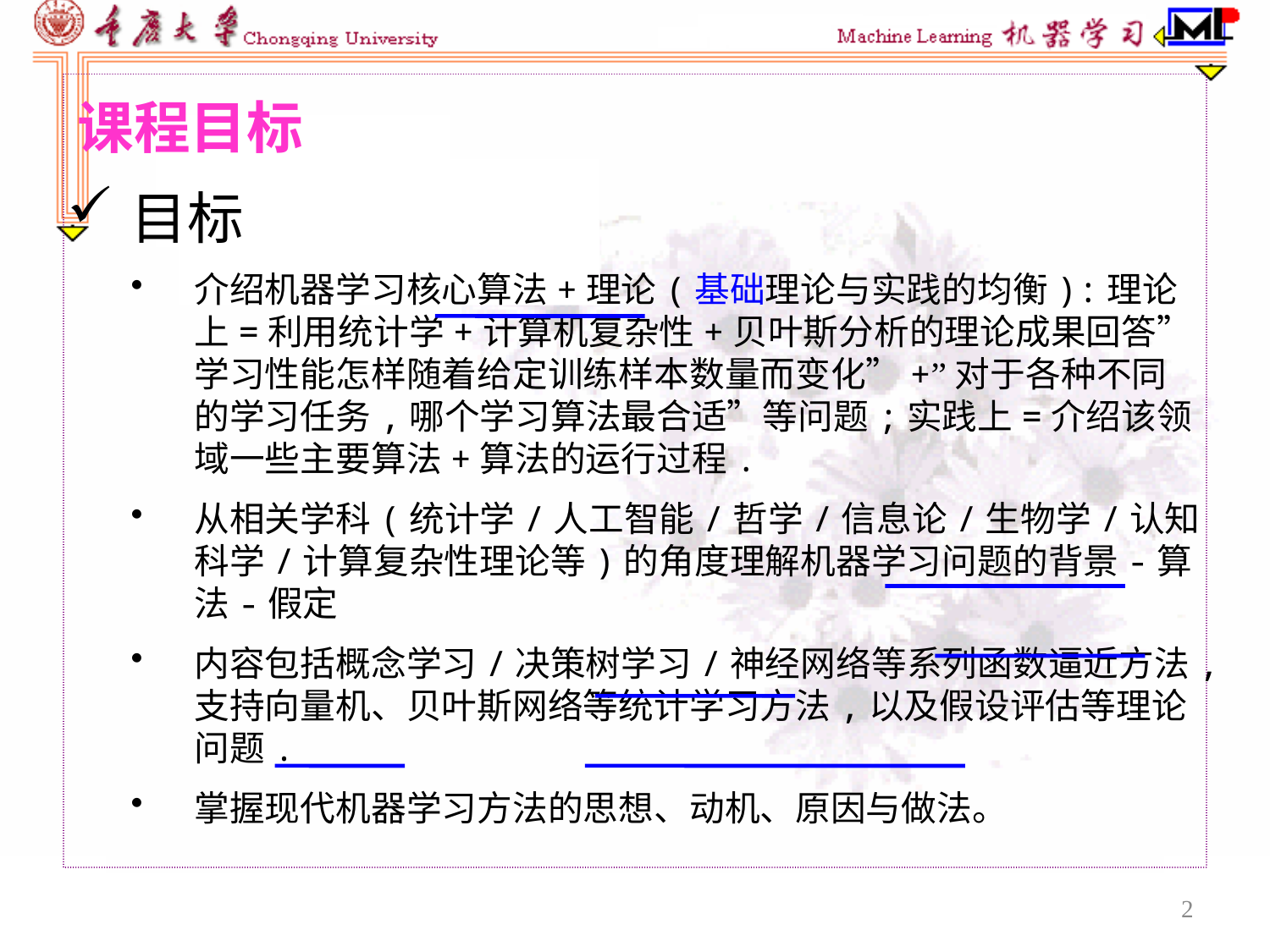

课程目标
目标
介绍机器学习核心算法+理论(基础理论与实践的均衡):理论上=利用统计学+计算机复杂性+贝叶斯分析的理论成果回答”学习性能怎样随着给定训练样本数量而变化”+”对于各种不同的学习任务,哪个学习算法最合适”等问题;实践上=介绍该领域一些主要算法+算法的运行过程.
从相关学科(统计学/人工智能/哲学/信息论/生物学/认知科学/计算复杂性理论等)的角度理解机器学习问题的背景-算法-假定
内容包括概念学习/决策树学习/神经网络等系列函数逼近方法,支持向量机、贝叶斯网络等统计学习方法,以及假设评估等理论问题.
掌握现代机器学习方法的思想、动机、原因与做法。

2